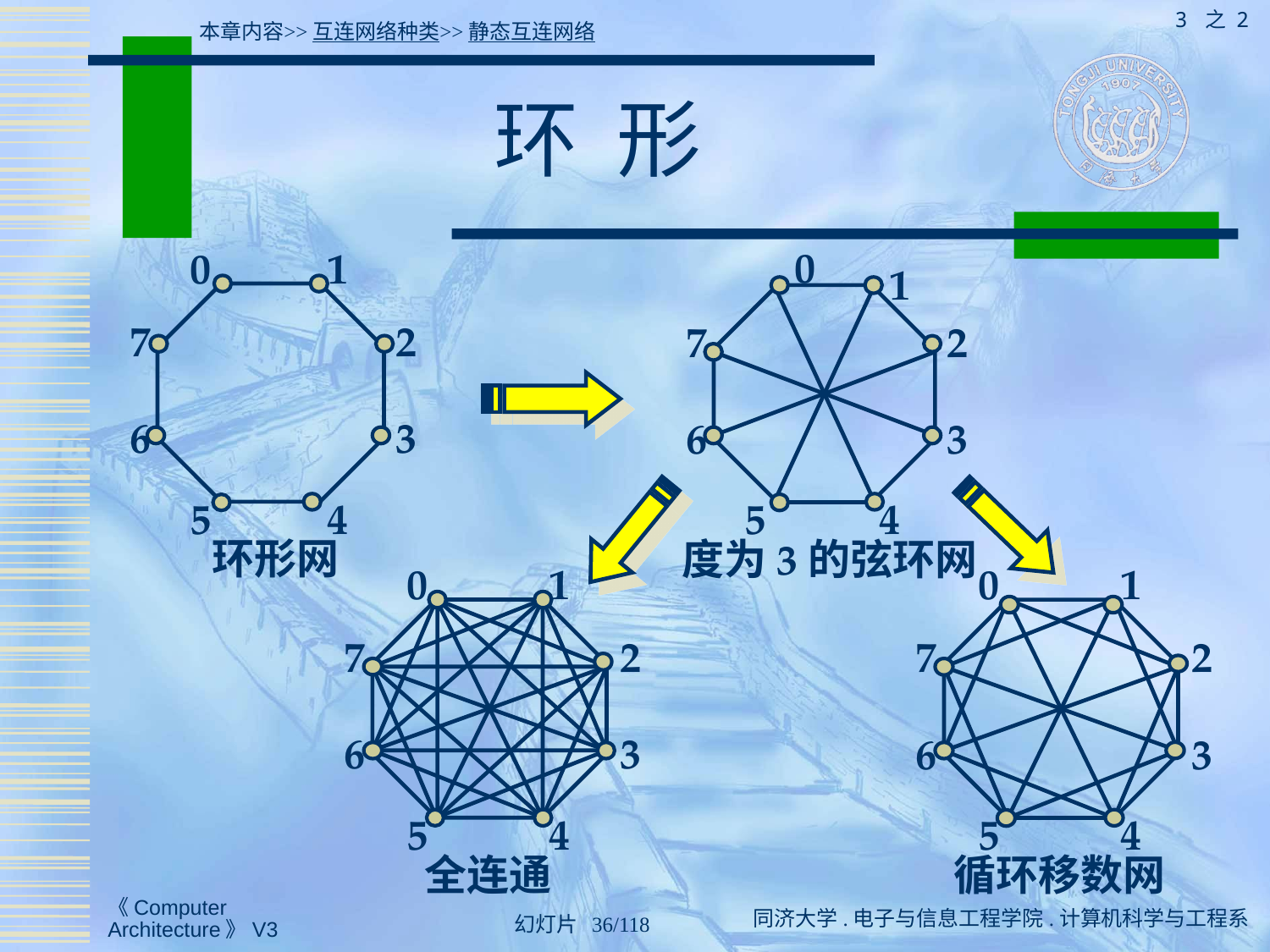

3 之 2
本章内容>>互连网络种类>>静态互连网络
# 环  形
0
1

7
2

6
3

5

4
度为3的弦环网
0
1

7
2

6
3

5

4

环形网

0
1

7
2

6
3

5
4
全连通

0
1

7
2

6
3

5
4
循环移数网